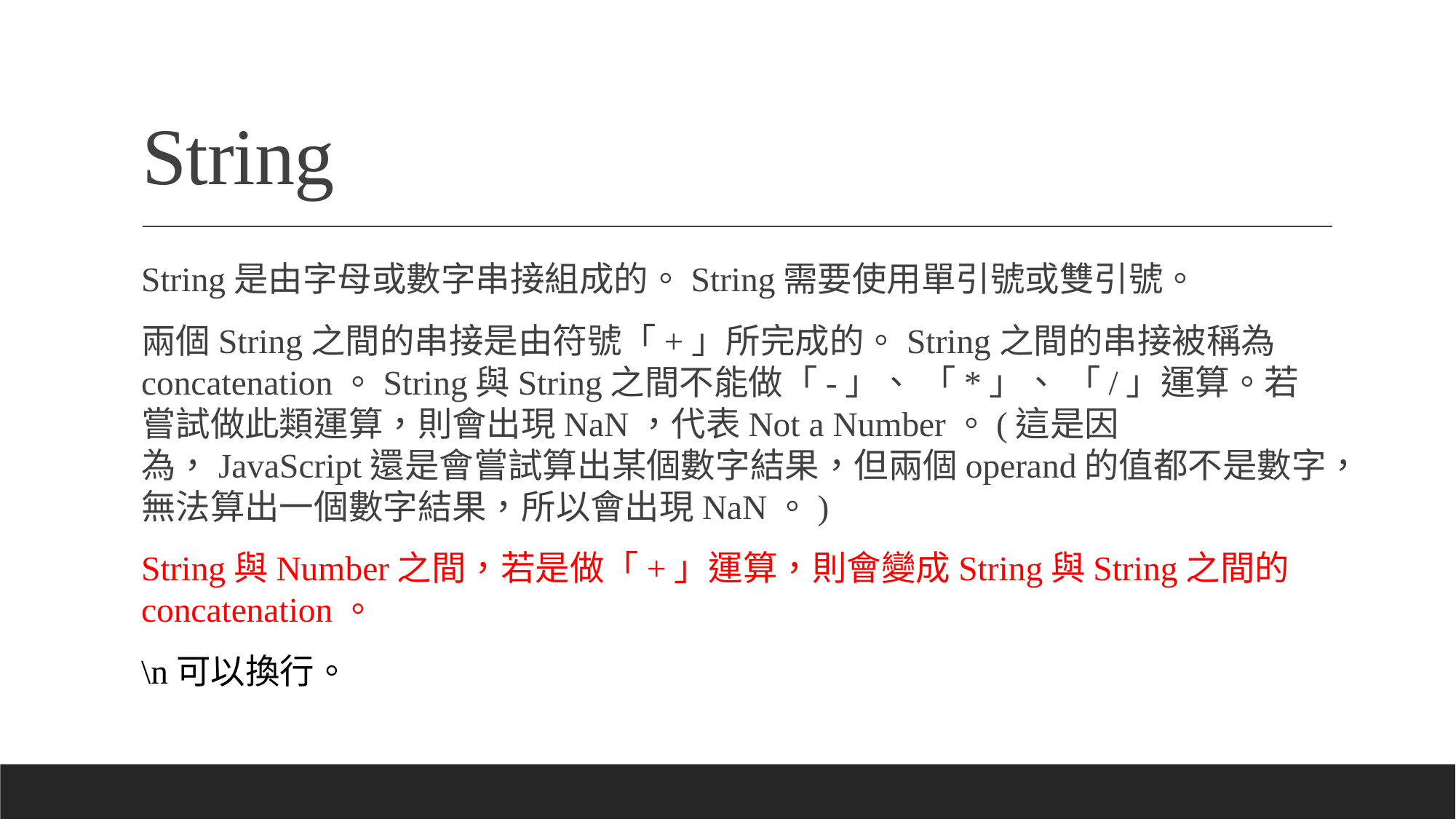

# String
String是由字母或數字串接組成的。String需要使用單引號或雙引號。
兩個String之間的串接是由符號「+」所完成的。String之間的串接被稱為concatenation。String與String之間不能做「-」、 「*」、 「/」運算。若嘗試做此類運算，則會出現NaN，代表Not a Number。(這是因為，JavaScript還是會嘗試算出某個數字結果，但兩個operand的值都不是數字，無法算出一個數字結果，所以會出現NaN。)
String與Number之間，若是做「+」運算，則會變成String與String之間的concatenation。
\n可以換行。